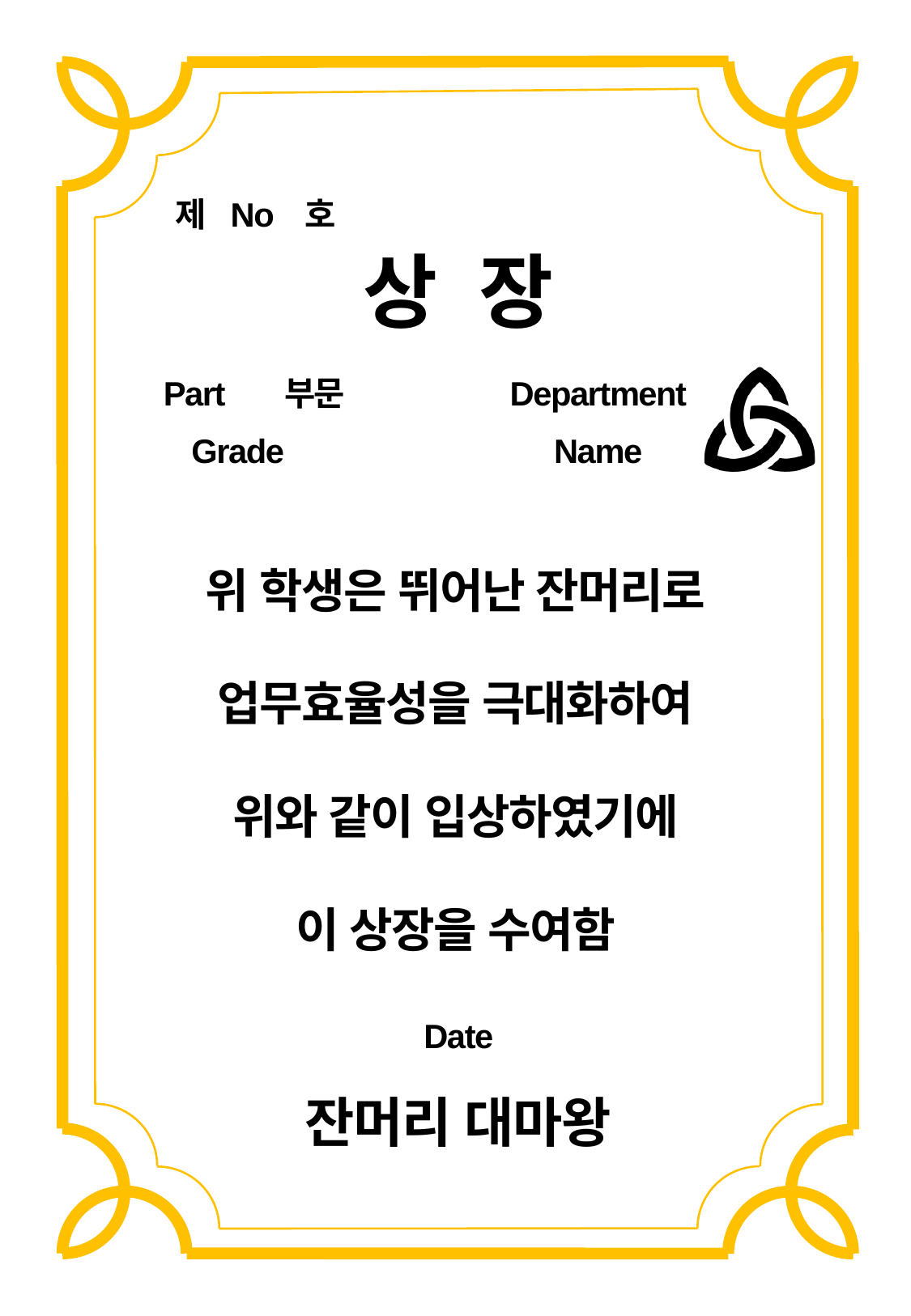

제            호
No
상  장

Part
부문
Department
Grade
Name
위 학생은 뛰어난 잔머리로
업무효율성을 극대화하여
위와 같이 입상하였기에
이 상장을 수여함
Date
잔머리 대마왕